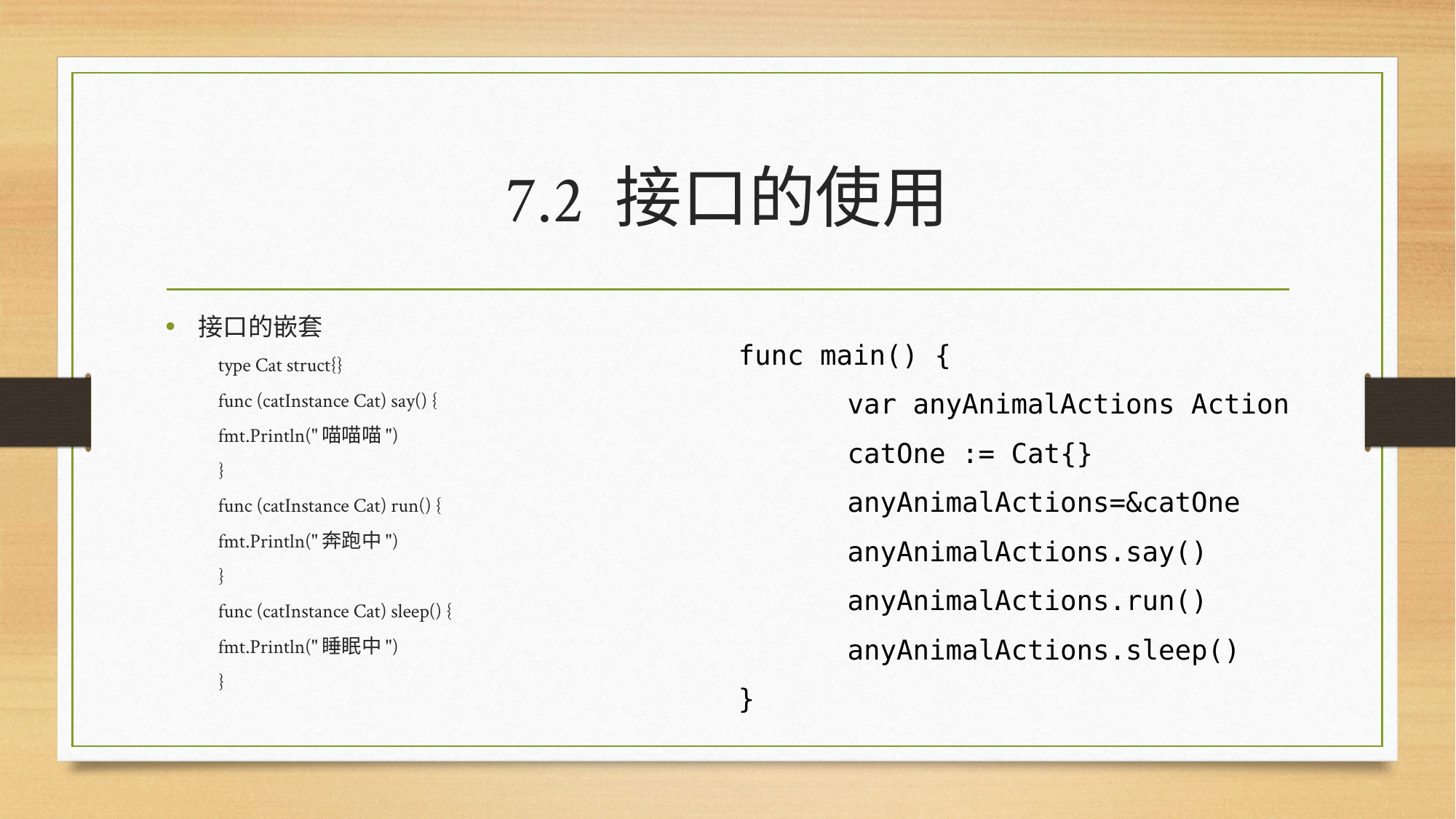

# 7.2 接口的使用
接口的嵌套
type Cat struct{}
func (catInstance Cat) say() {
	fmt.Println("喵喵喵")
}
func (catInstance Cat) run() {
	fmt.Println("奔跑中")
}
func (catInstance Cat) sleep() {
	fmt.Println("睡眠中")
}

func main() {
	var anyAnimalActions Action
	catOne := Cat{}
	anyAnimalActions=&catOne
	anyAnimalActions.say()
	anyAnimalActions.run()
	anyAnimalActions.sleep()
}